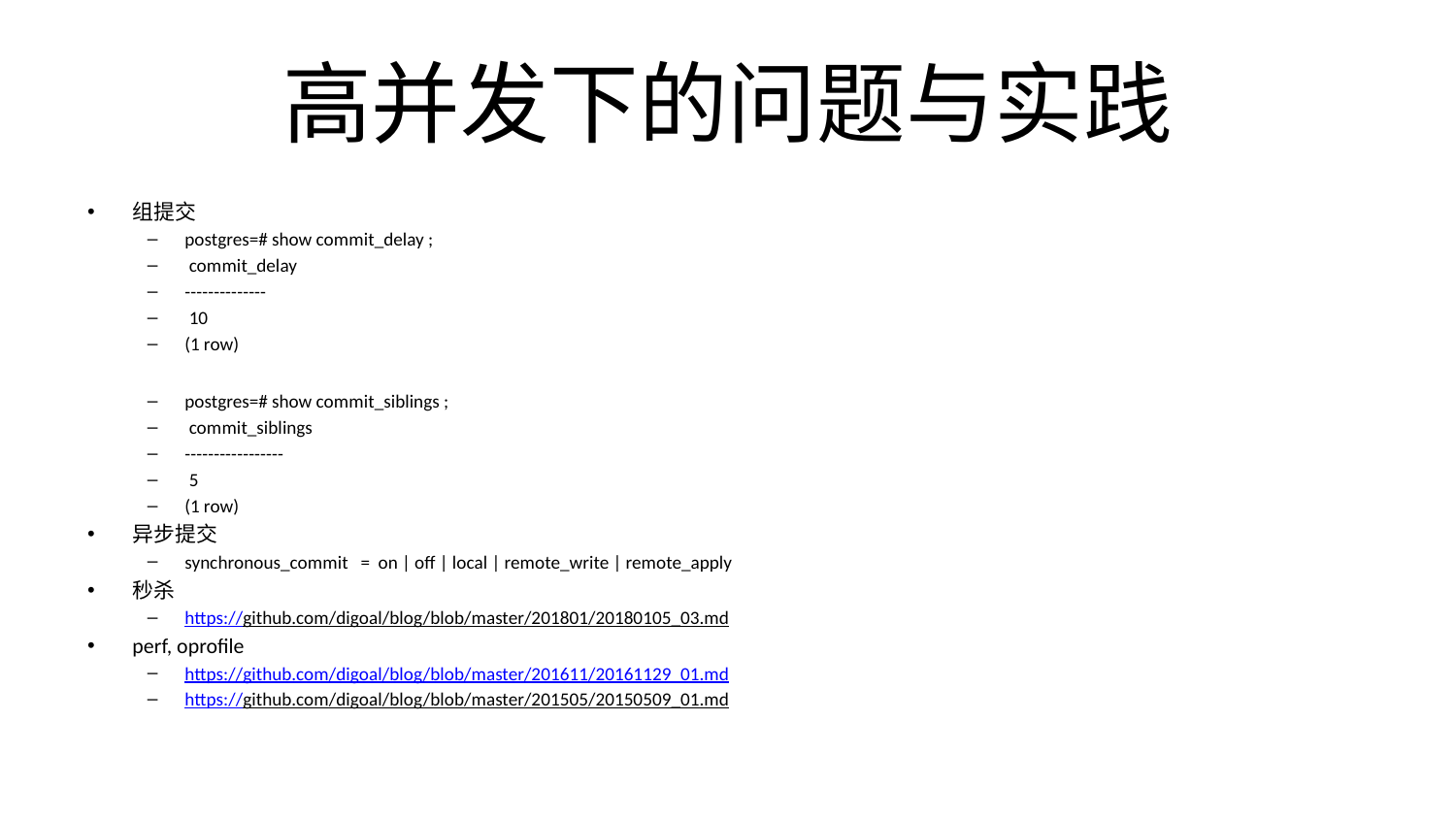

# 高并发下的问题与实践
组提交
postgres=# show commit_delay ;
 commit_delay
--------------
 10
(1 row)

postgres=# show commit_siblings ;
 commit_siblings
-----------------
 5
(1 row)
异步提交
synchronous_commit   =  on | off | local | remote_write | remote_apply
秒杀
https://github.com/digoal/blog/blob/master/201801/20180105_03.md
perf, oprofile
https://github.com/digoal/blog/blob/master/201611/20161129_01.md
https://github.com/digoal/blog/blob/master/201505/20150509_01.md